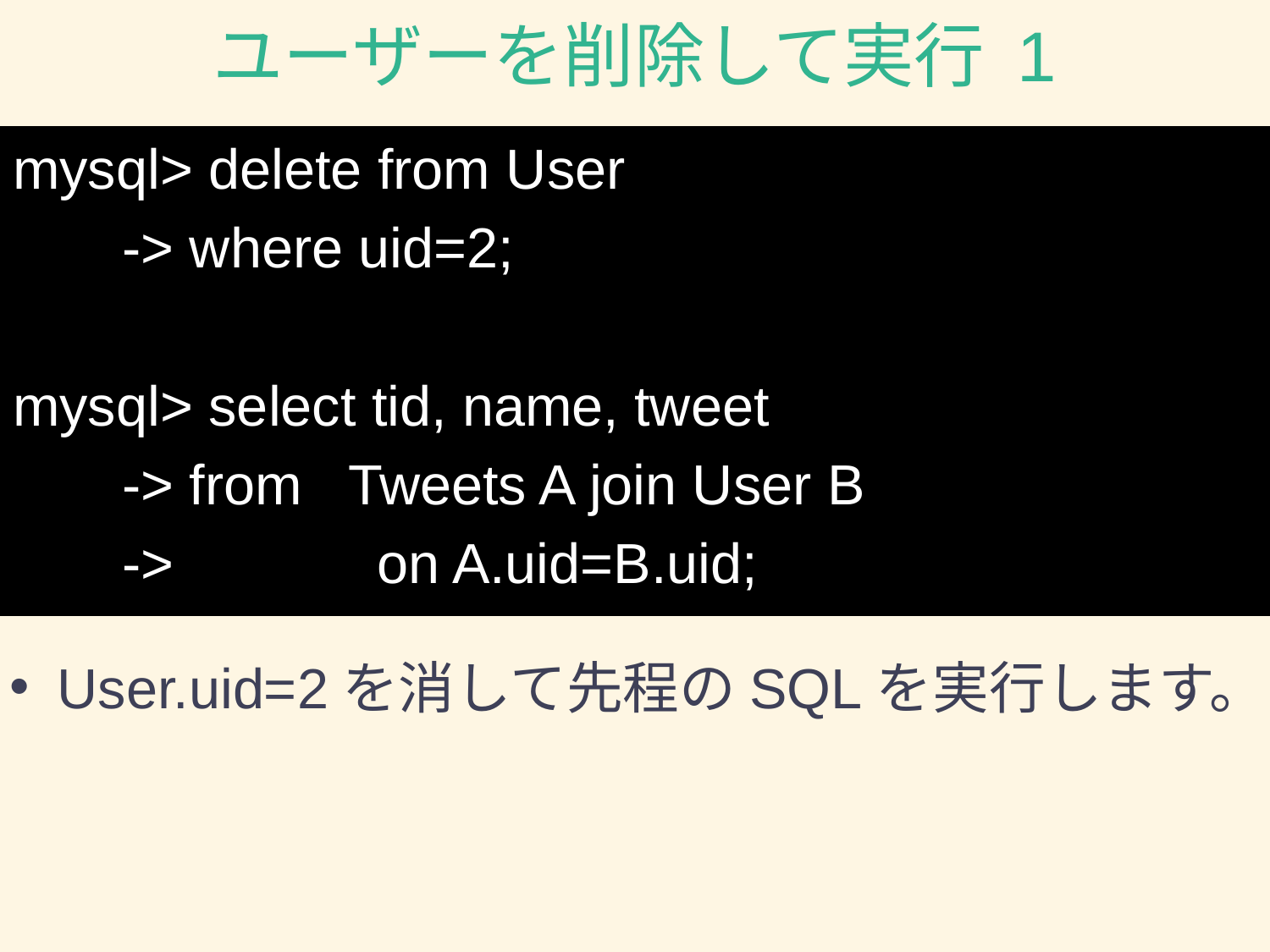

# ユーザーを削除して実行 1
mysql> delete from User
       -> where uid=2;

mysql> select tid, name, tweet
       -> from   Tweets A join User B
       ->             on A.uid=B.uid;

User.uid=2を消して先程のSQLを実行します。